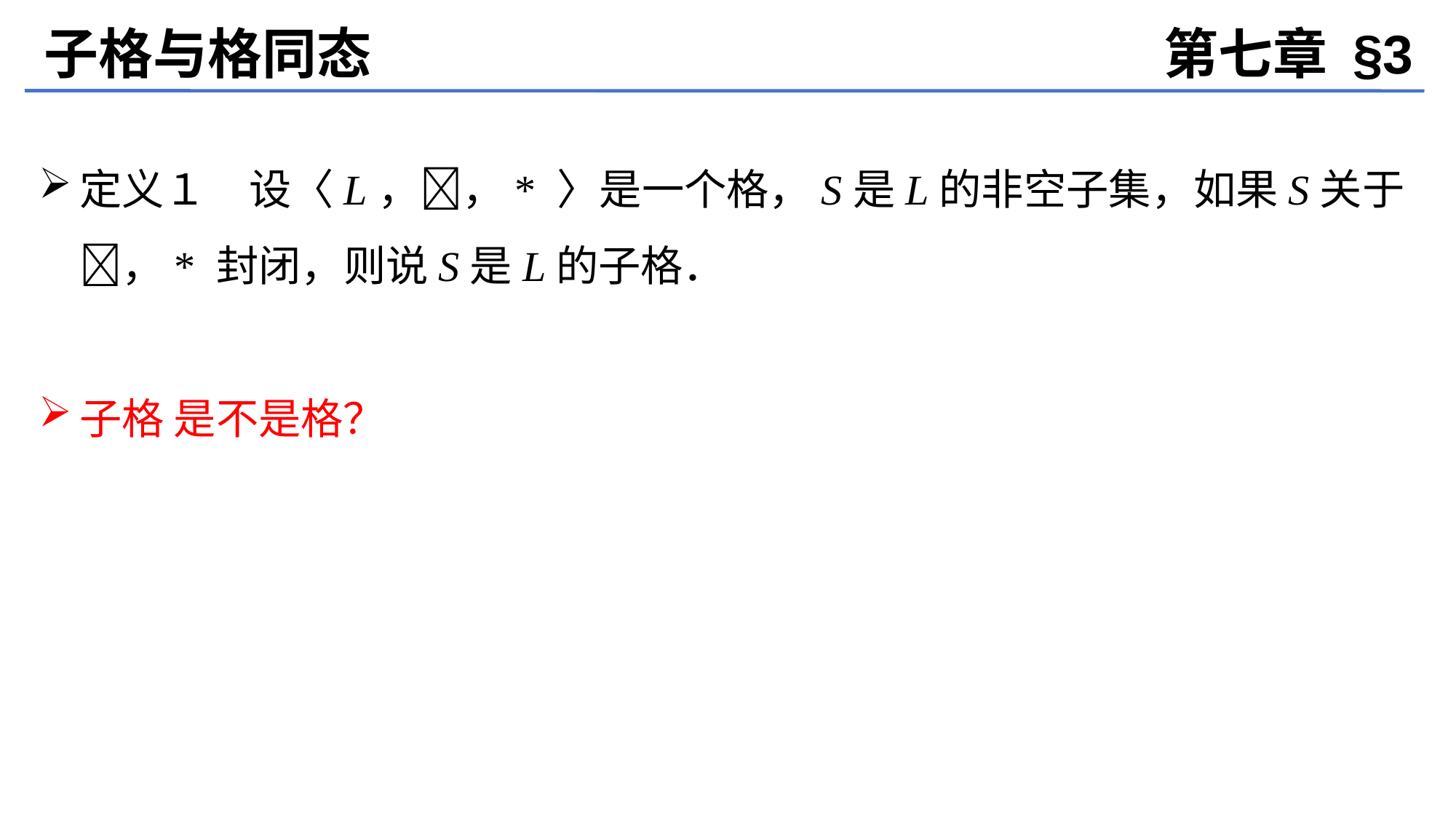

子格与格同态
第七章 §3
定义１　设〈L，⊕，* 〉是一个格，S是L的非空子集，如果S关于⊕，* 封闭，则说S是L的子格．

子格 是不是格？